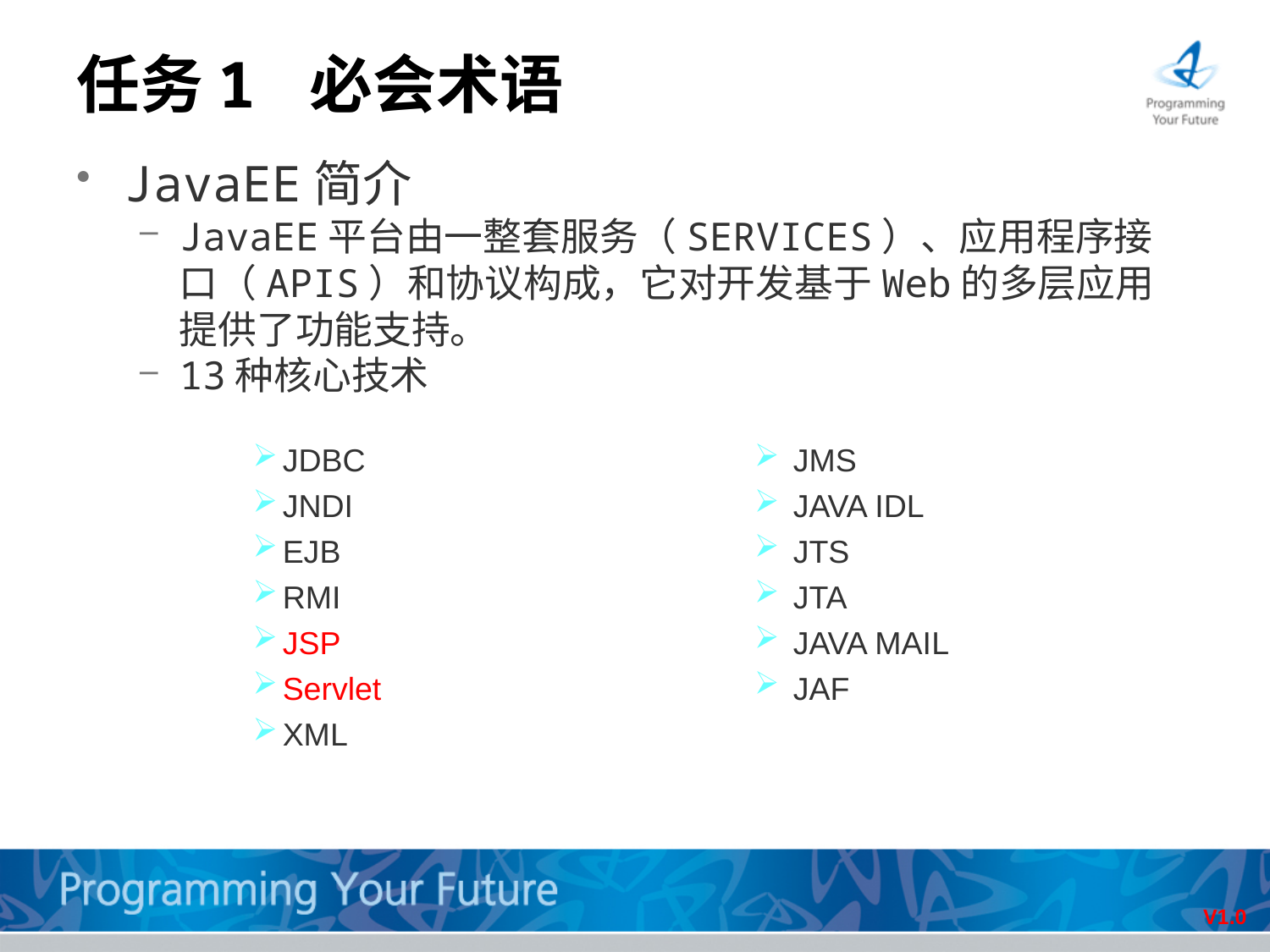

# 任务1 必会术语
JavaEE简介
JavaEE平台由一整套服务（SERVICES）、应用程序接口（APIS）和协议构成，它对开发基于Web的多层应用提供了功能支持。
13种核心技术

JDBC
JNDI
EJB
RMI
JSP
Servlet
XML
 JMS
 JAVA IDL
 JTS
 JTA
 JAVA MAIL
 JAF